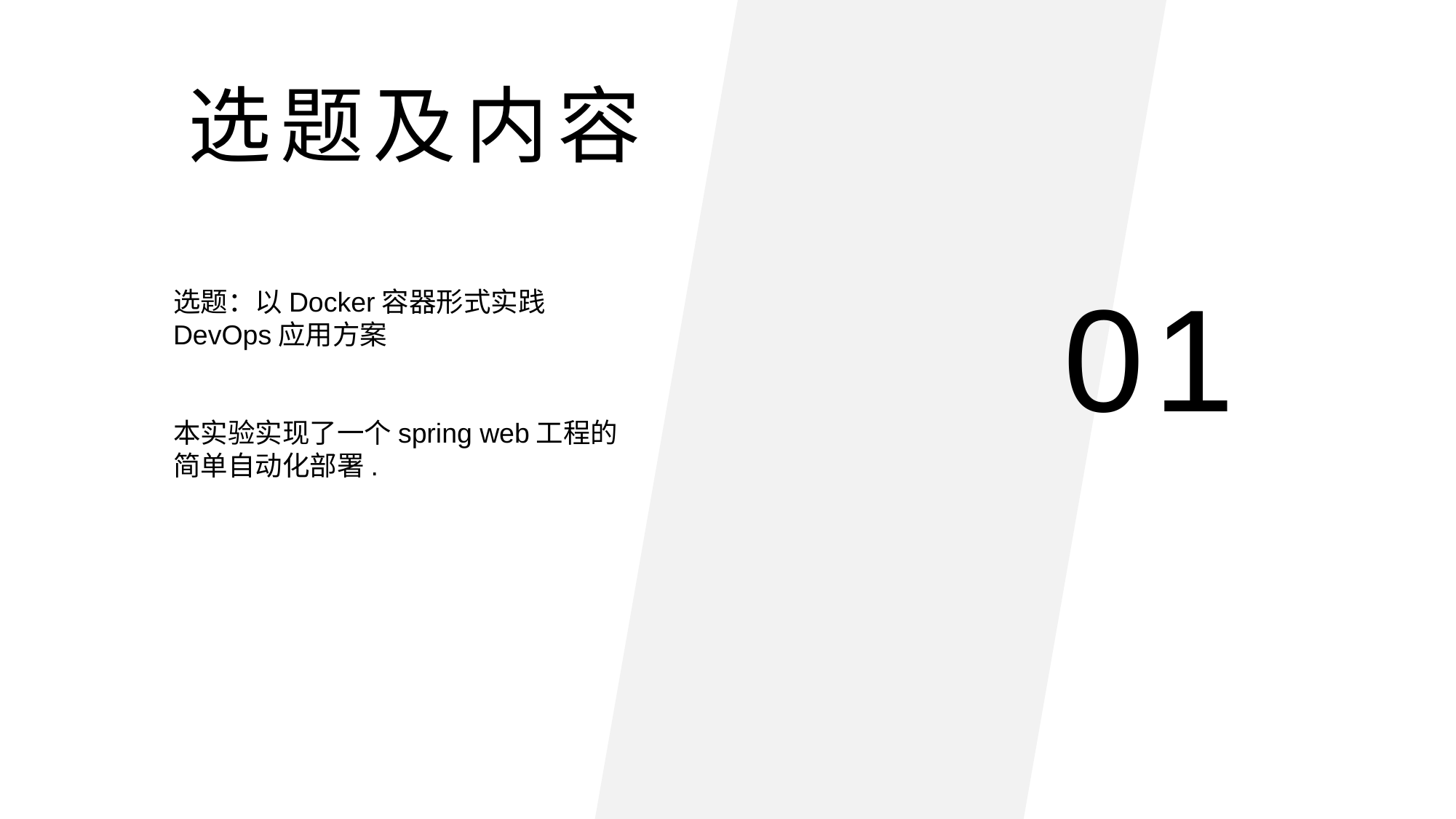

选题及内容
01
选题：以Docker容器形式实践DevOps应用方案

本实验实现了一个spring web工程的简单自动化部署.